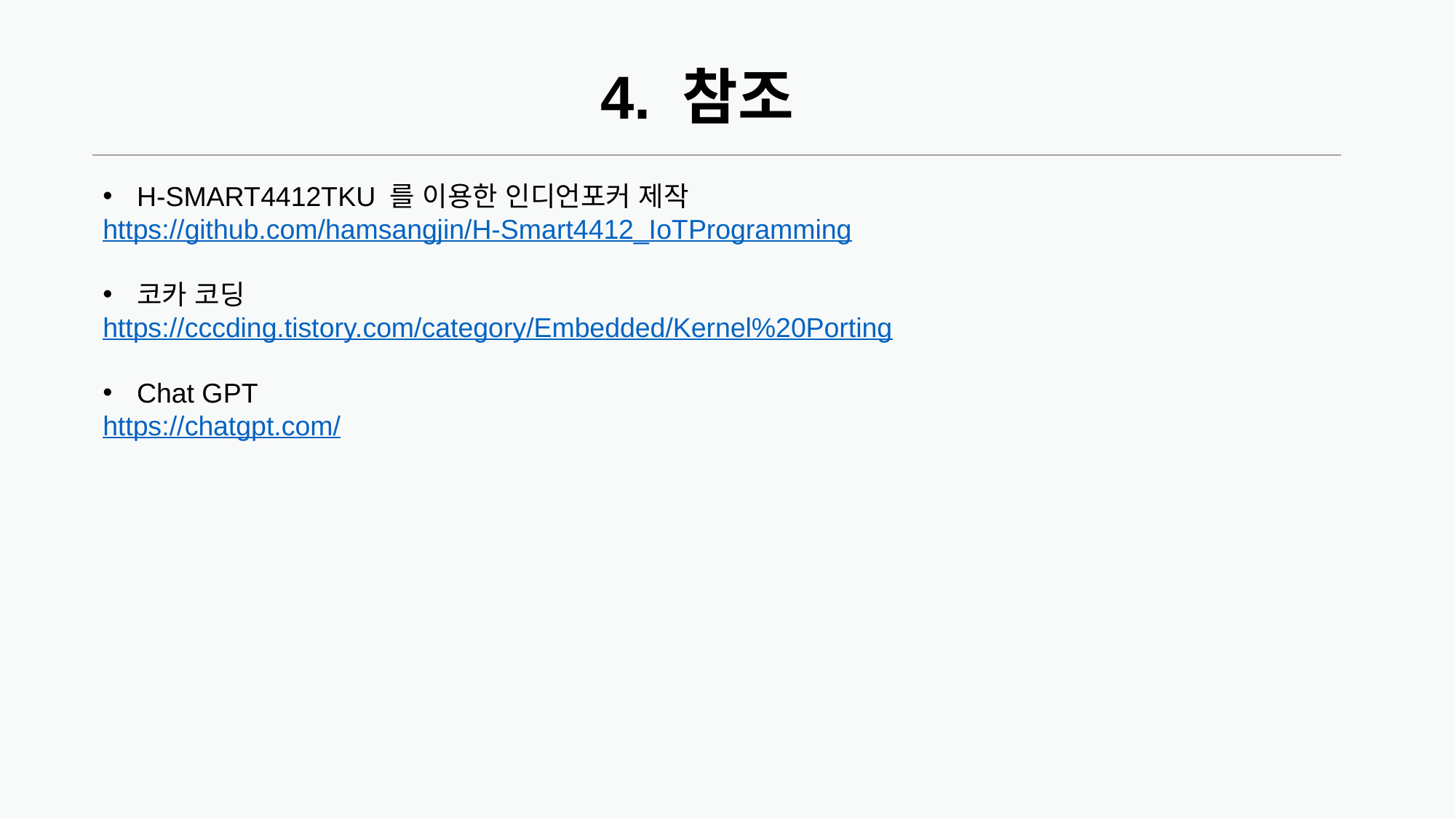

4. 참조
H-SMART4412TKU 를 이용한 인디언포커 제작
https://github.com/hamsangjin/H-Smart4412_IoTProgramming

코카 코딩
https://cccding.tistory.com/category/Embedded/Kernel%20Porting

Chat GPT
https://chatgpt.com/